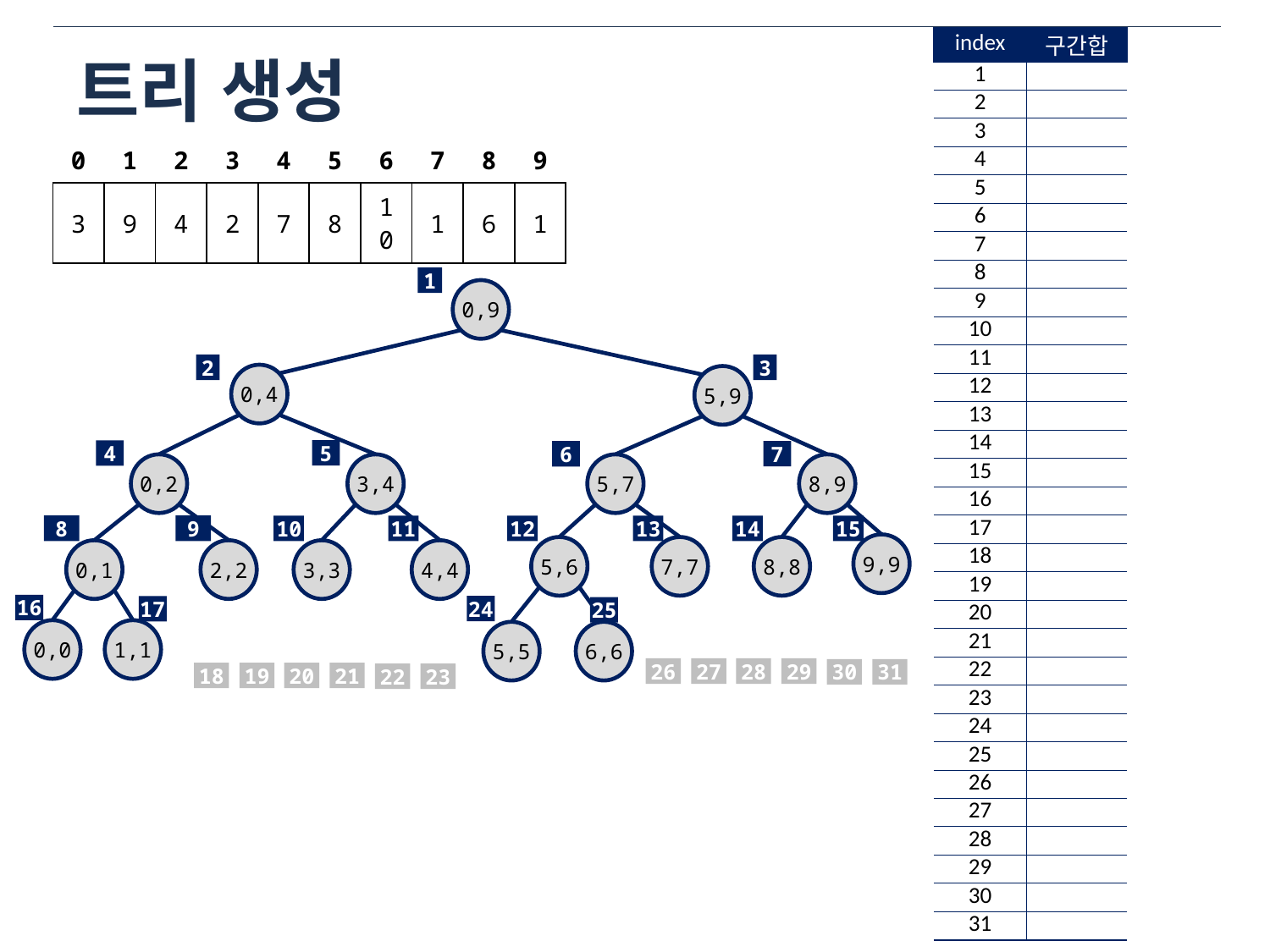

| index | 구간합 |
| --- | --- |
| 1 |  |
| 2 |  |
| 3 |  |
| 4 |  |
| 5 |  |
| 6 |  |
| 7 |  |
| 8 |  |
| 9 |  |
| 10 |  |
| 11 |  |
| 12 |  |
| 13 |  |
| 14 |  |
| 15 |  |
| 16 |  |
| 17 |  |
| 18 |  |
| 19 |  |
| 20 |  |
| 21 |  |
| 22 |  |
| 23 |  |
| 24 |  |
| 25 |  |
| 26 |  |
| 27 |  |
| 28 |  |
| 29 |  |
| 30 |  |
| 31 |  |
# 트리 생성
| 0 | 1 | 2 | 3 | 4 | 5 | 6 | 7 | 8 | 9 |
| --- | --- | --- | --- | --- | --- | --- | --- | --- | --- |
| 3 | 9 | 4 | 2 | 7 | 8 | 10 | 1 | 6 | 1 |
1
0,9
2
3
0,4
5,9
5
4
7
6
8,9
0,2
3,4
5,7
8
9
10
11
12
13
14
15
9,9
7,7
8,8
5,6
3,3
4,4
2,2
0,1
16
24
17
25
1,1
0,0
5,5
6,6
26
27
28
29
30
31
18
19
20
21
22
23